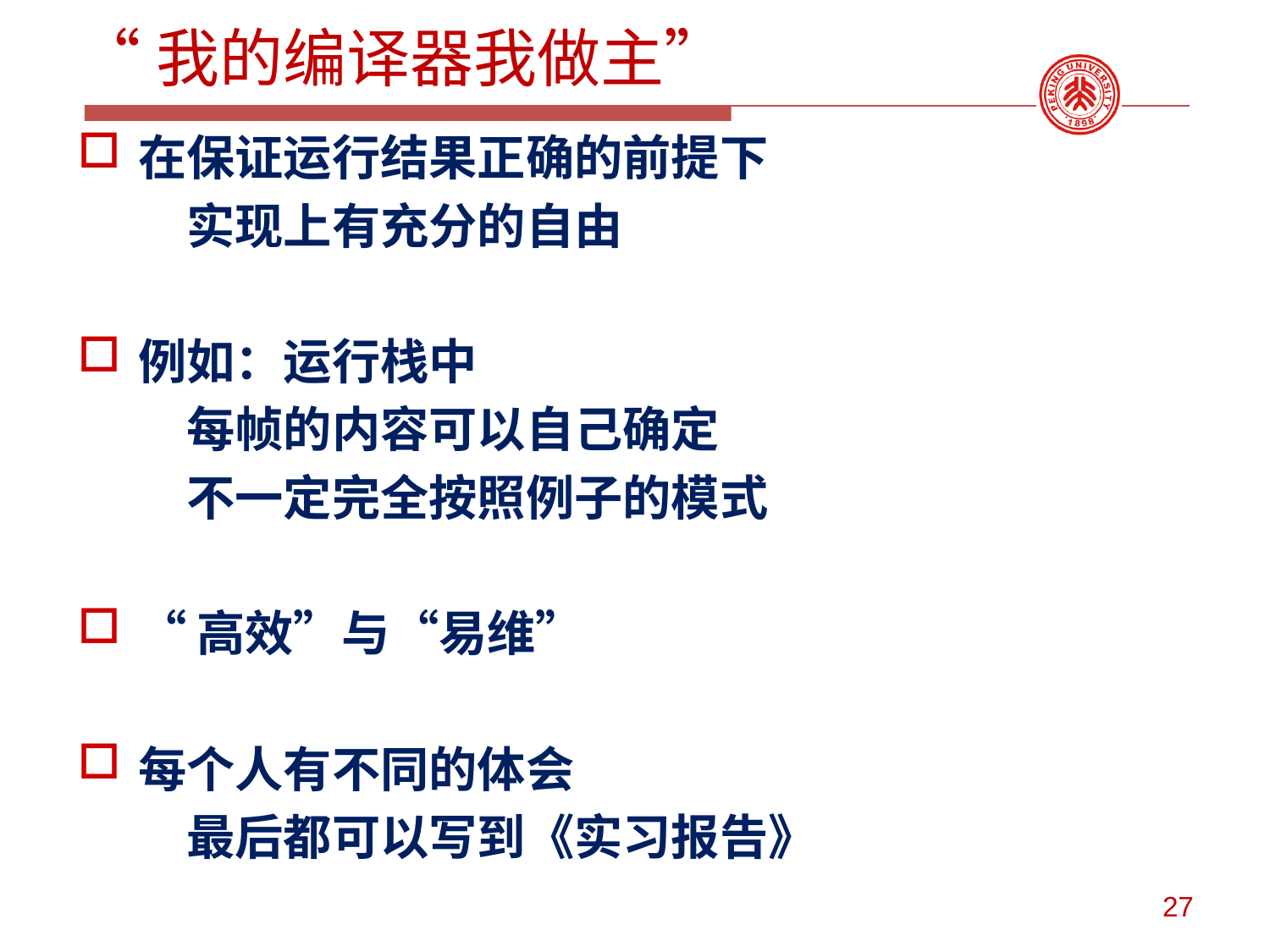

# “我的编译器我做主”
在保证运行结果正确的前提下
	实现上有充分的自由

例如：运行栈中
	每帧的内容可以自己确定
	不一定完全按照例子的模式

“高效”与“易维”

每个人有不同的体会
	最后都可以写到《实习报告》
27